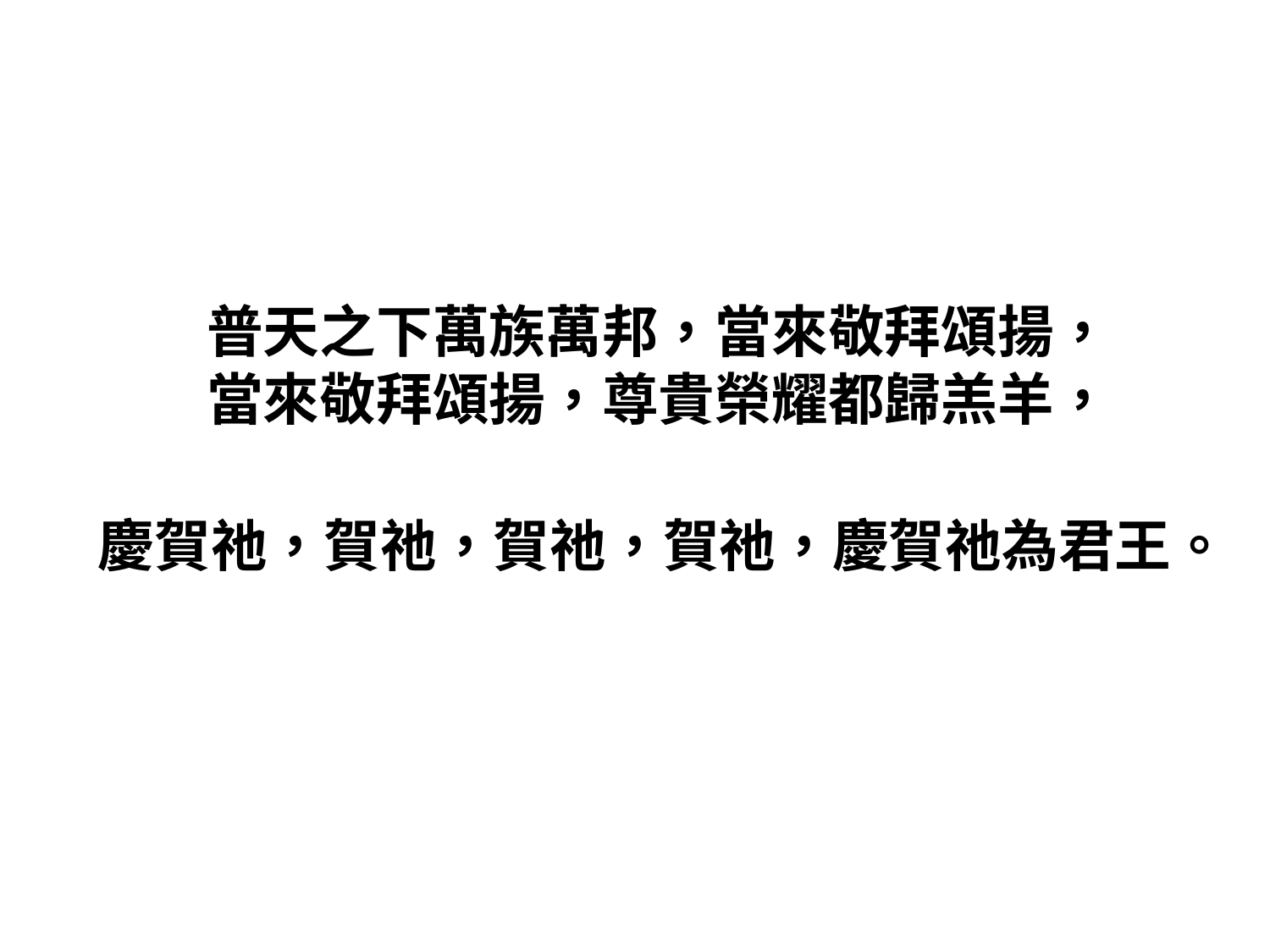

#
普天之下萬族萬邦，當來敬拜頌揚，
當來敬拜頌揚，尊貴榮耀都歸羔羊，
慶賀祂，賀祂，賀祂，賀祂，慶賀祂為君王。